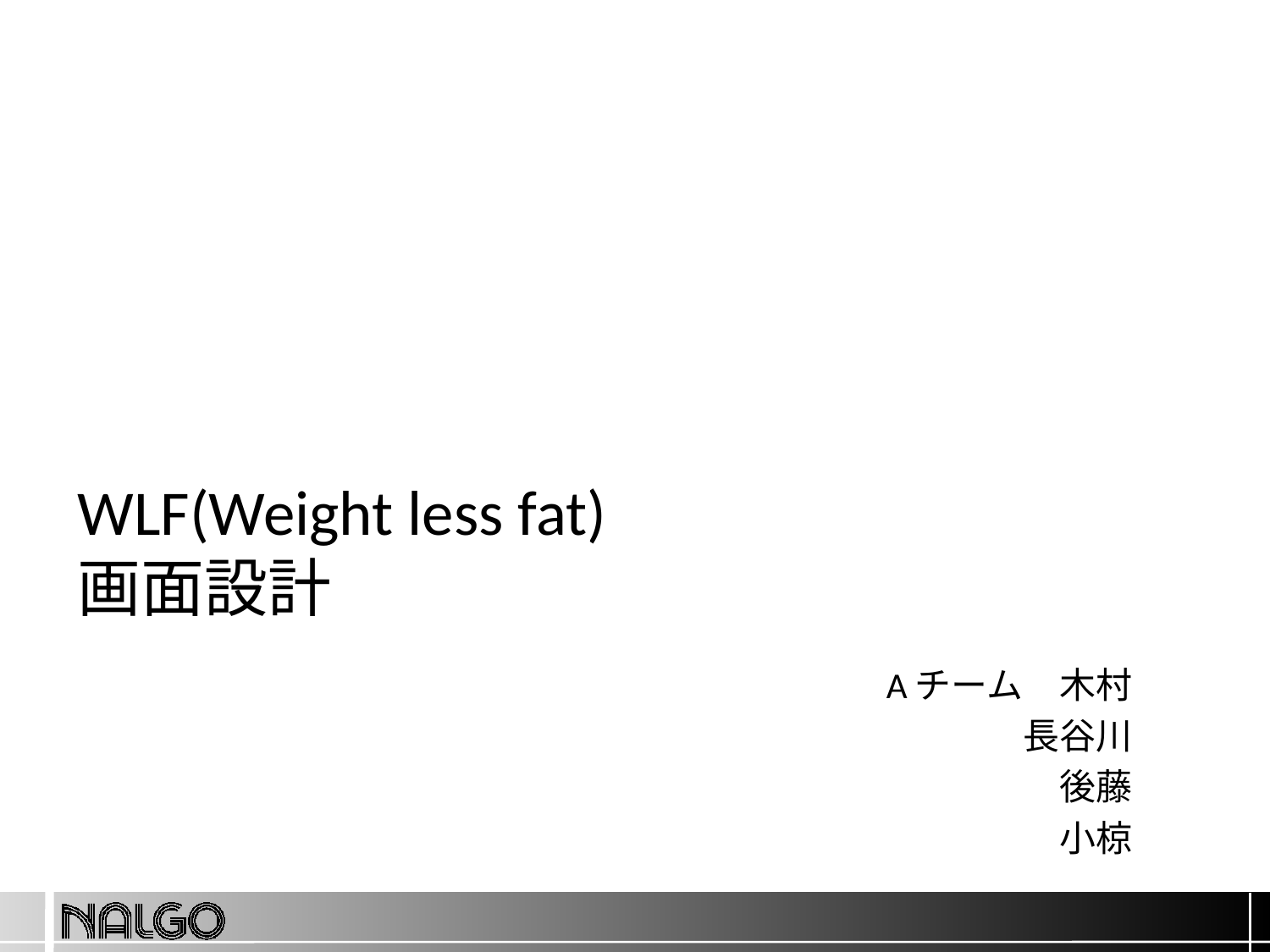

# WLF(Weight less fat) 画面設計
Aチーム　木村
長谷川
後藤
小椋